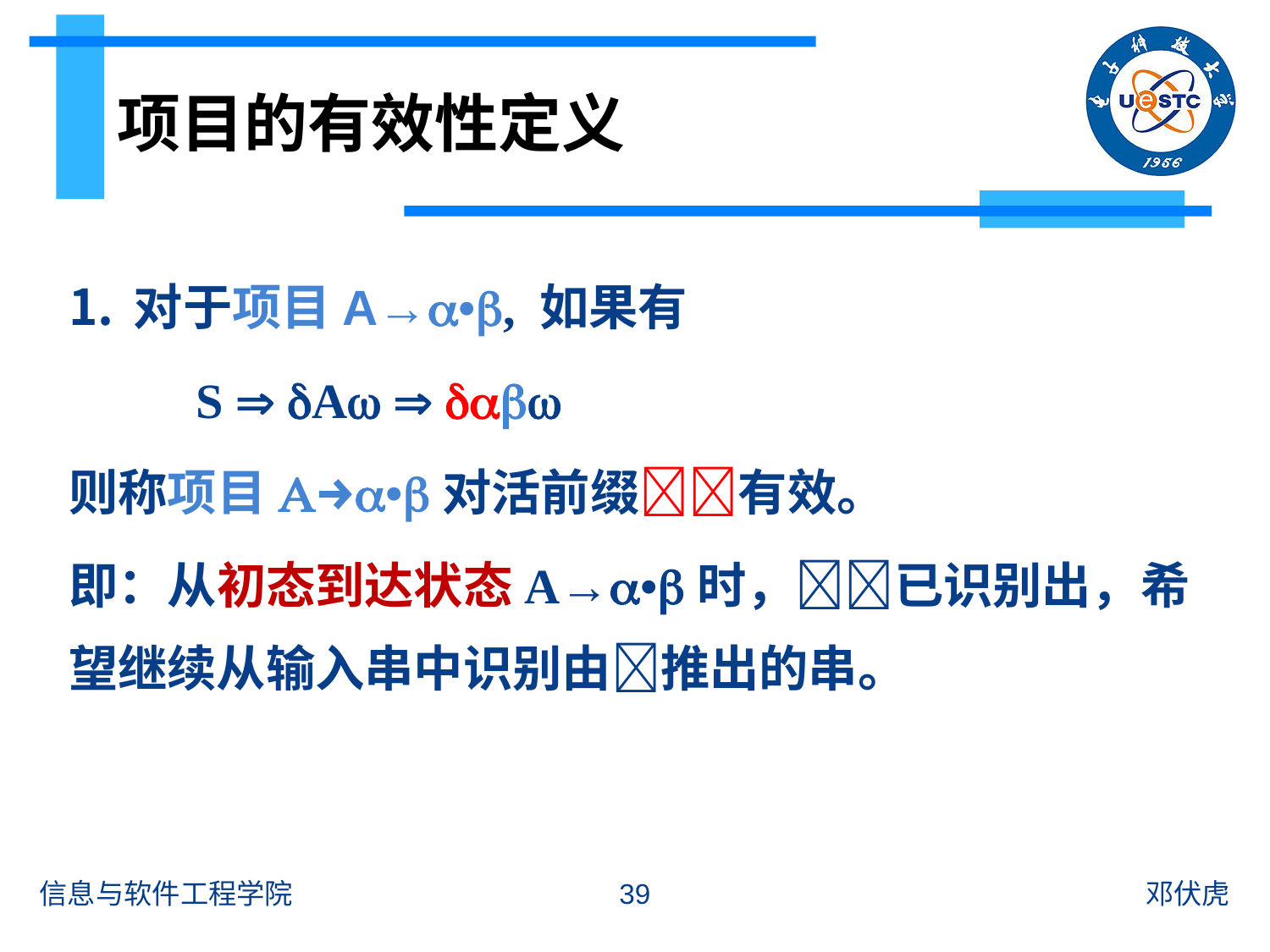

# 项目的有效性定义
对于项目A→α•β, 如果有
	S ⇒ δAω ⇒ δαβω
则称项目A→α•β对活前缀δα有效。
即：从初态到达状态A→α•β时，δα已识别出，希望继续从输入串中识别由β推出的串。

39
信息与软件工程学院
邓伏虎